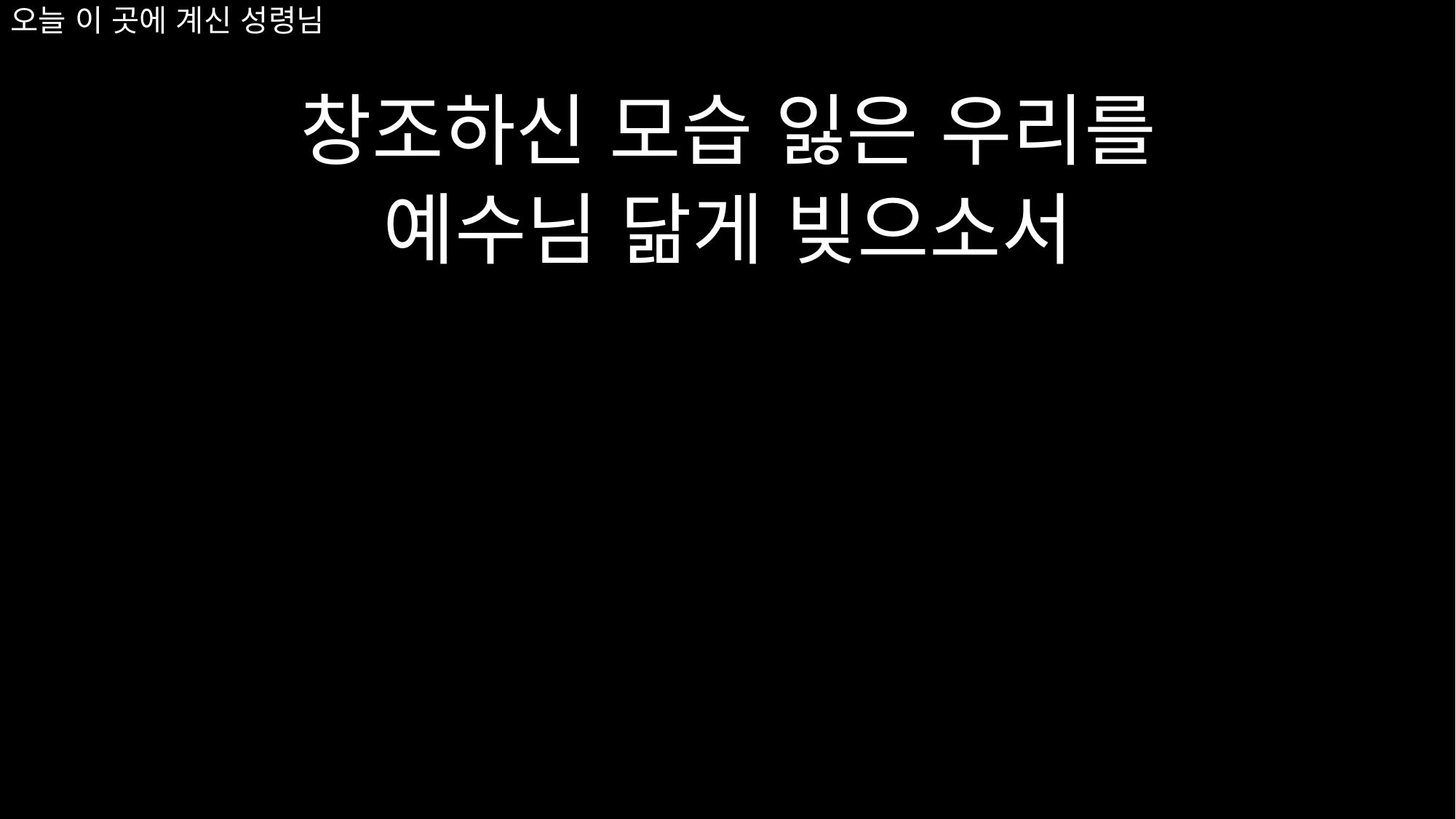

창조하신 모습 잃은 우리를
예수님 닮게 빚으소서

# 오늘 이 곳에 계신 성령님